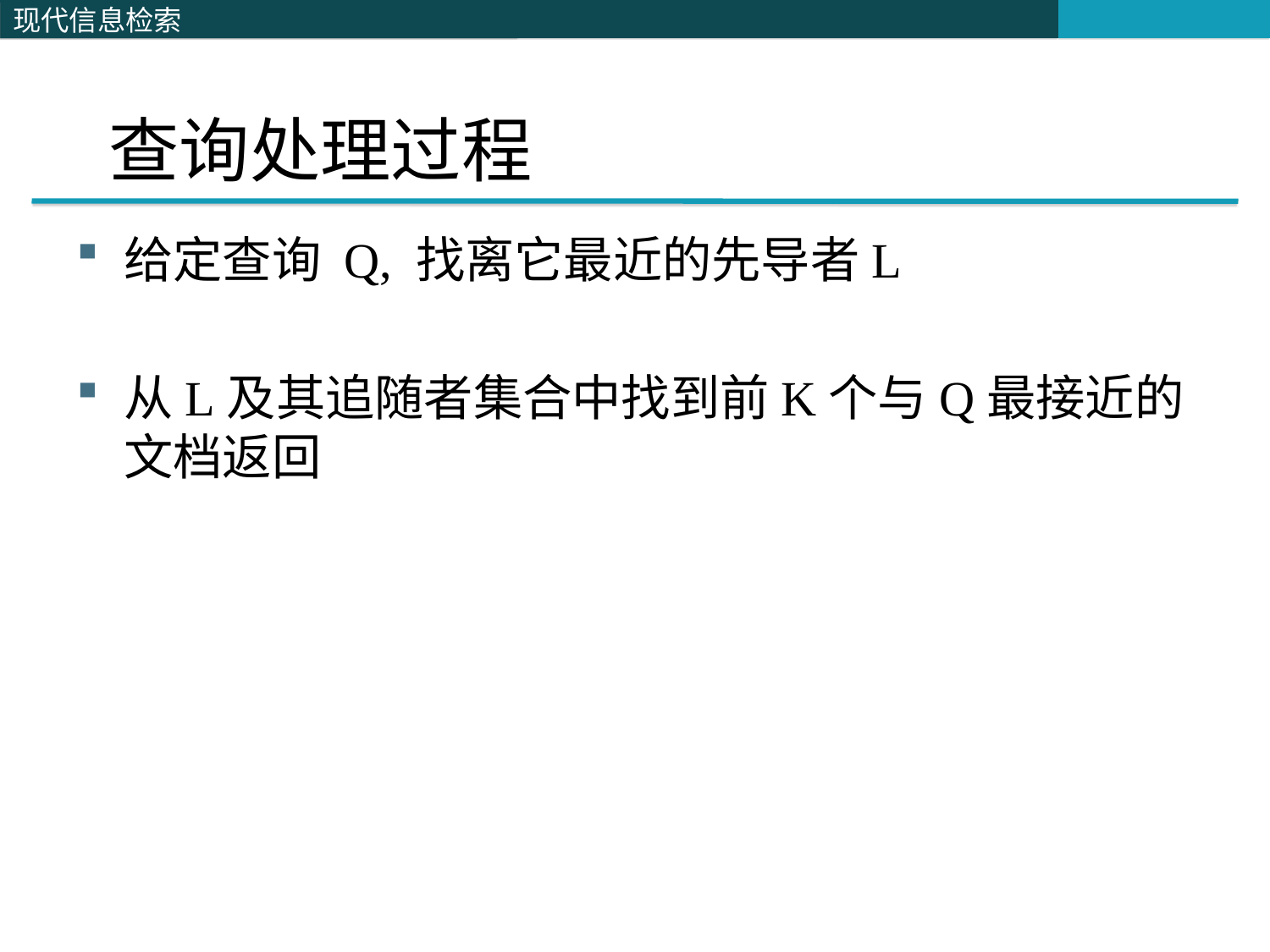

# 查询处理过程
给定查询 Q, 找离它最近的先导者L

从L及其追随者集合中找到前K个与Q最接近的文档返回